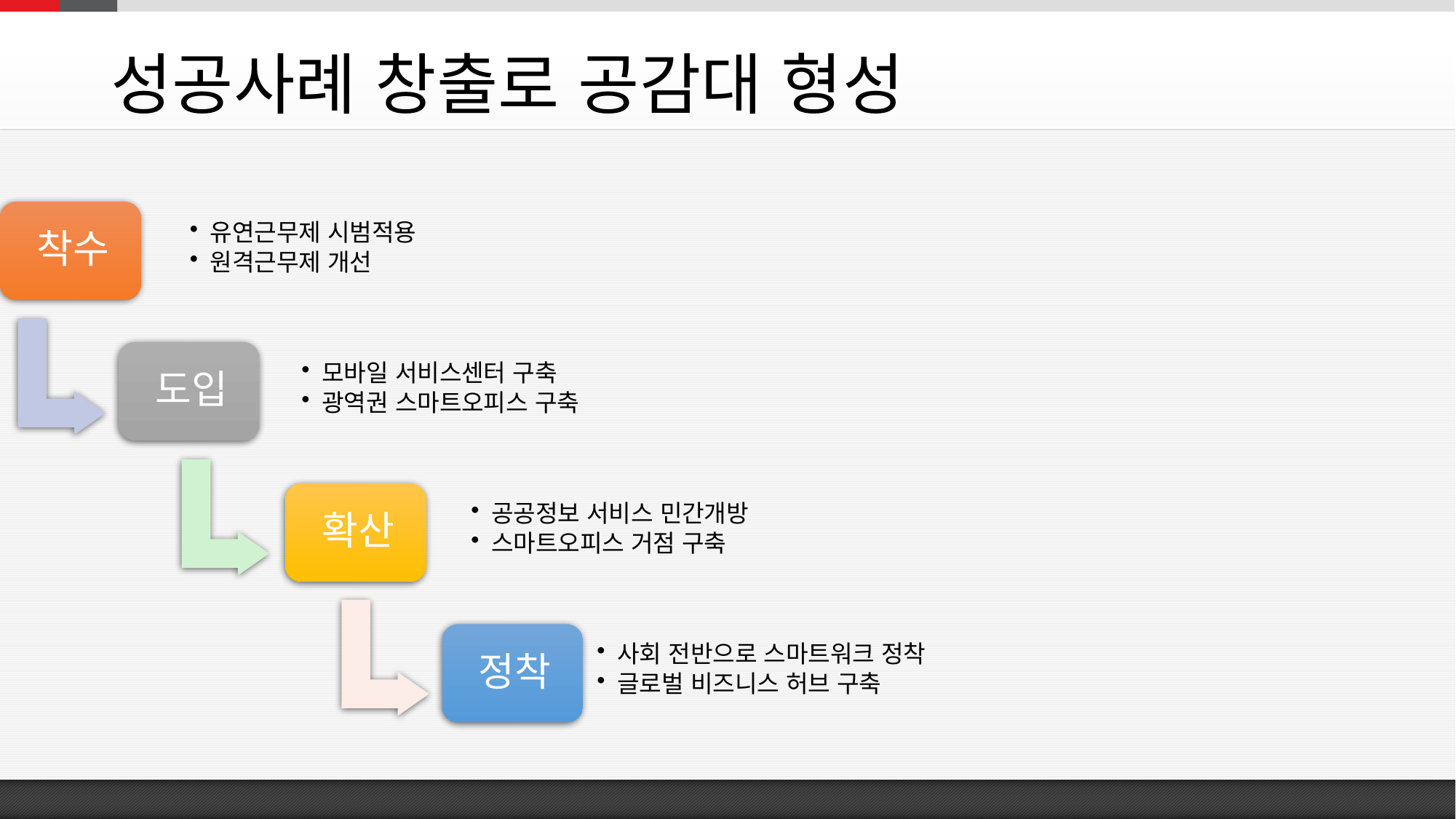

# 성공사례 창출로 공감대 형성
착수
유연근무제 시범적용
원격근무제 개선
도입
모바일 서비스센터 구축
광역권 스마트오피스 구축
확산
공공정보 서비스 민간개방
스마트오피스 거점 구축
정착
사회 전반으로 스마트워크 정착
글로벌 비즈니스 허브 구축